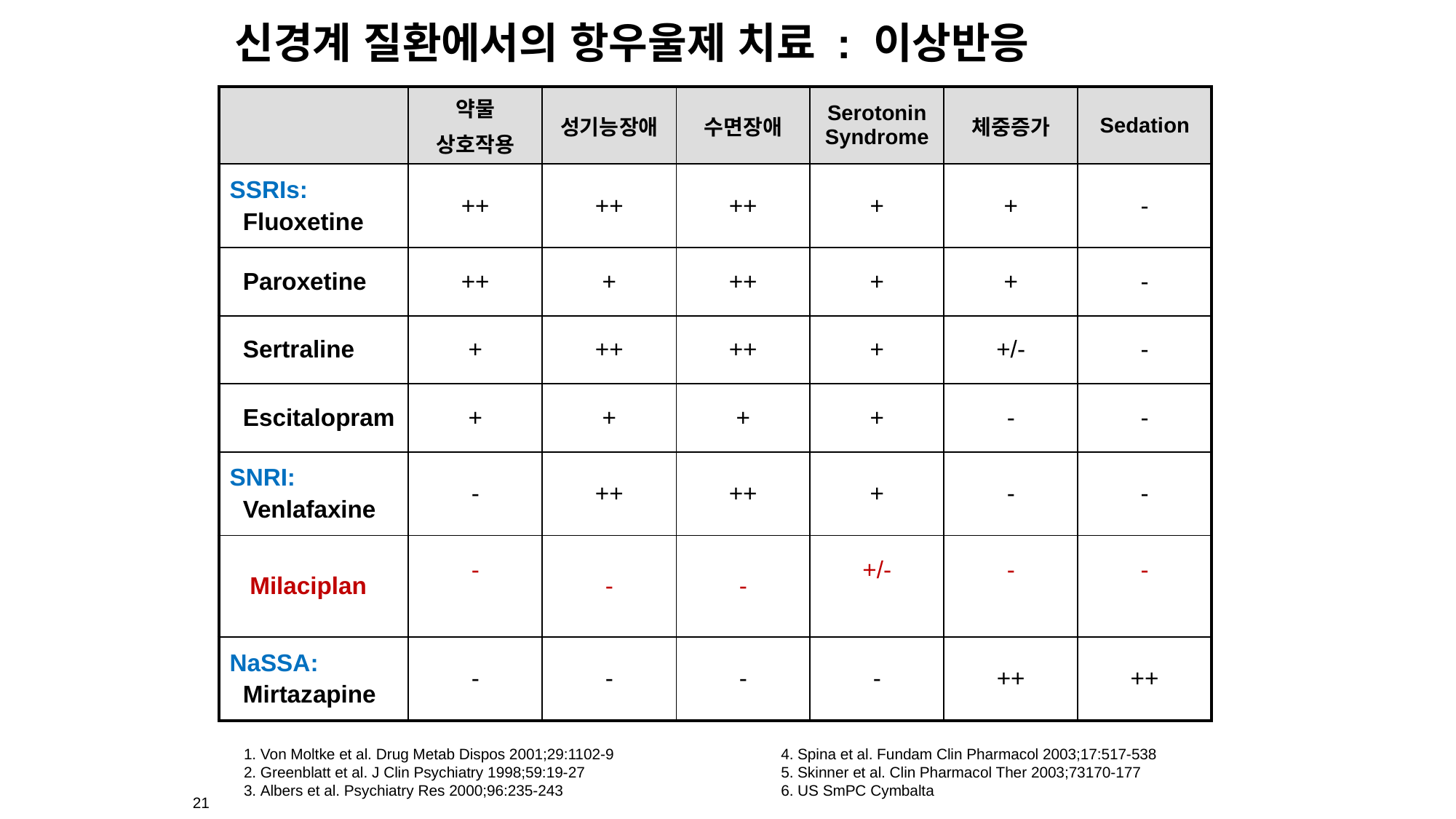

신경계 질환에서의 항우울제 치료 : 이상반응
|  | 약물 상호작용 | 성기능장애 | 수면장애 | Serotonin Syndrome | 체중증가 | Sedation |
| --- | --- | --- | --- | --- | --- | --- |
| SSRIs: Fluoxetine | ++ | ++ | ++ | + | + | - |
| Paroxetine | ++ | + | ++ | + | + | - |
| Sertraline | + | ++ | ++ | + | +/- | - |
| Escitalopram | + | + | + | + | - | - |
| SNRI: Venlafaxine | - | ++ | ++ | + | - | - |
| Milaciplan | - | - | - | +/- | - | - |
| NaSSA: Mirtazapine | - | - | - | - | ++ | ++ |

1. Von Moltke et al. Drug Metab Dispos 2001;29:1102-9
2. Greenblatt et al. J Clin Psychiatry 1998;59:19-27
3. Albers et al. Psychiatry Res 2000;96:235-243
4. Spina et al. Fundam Clin Pharmacol 2003;17:517-538
5. Skinner et al. Clin Pharmacol Ther 2003;73170-177
6. US SmPC Cymbalta
21